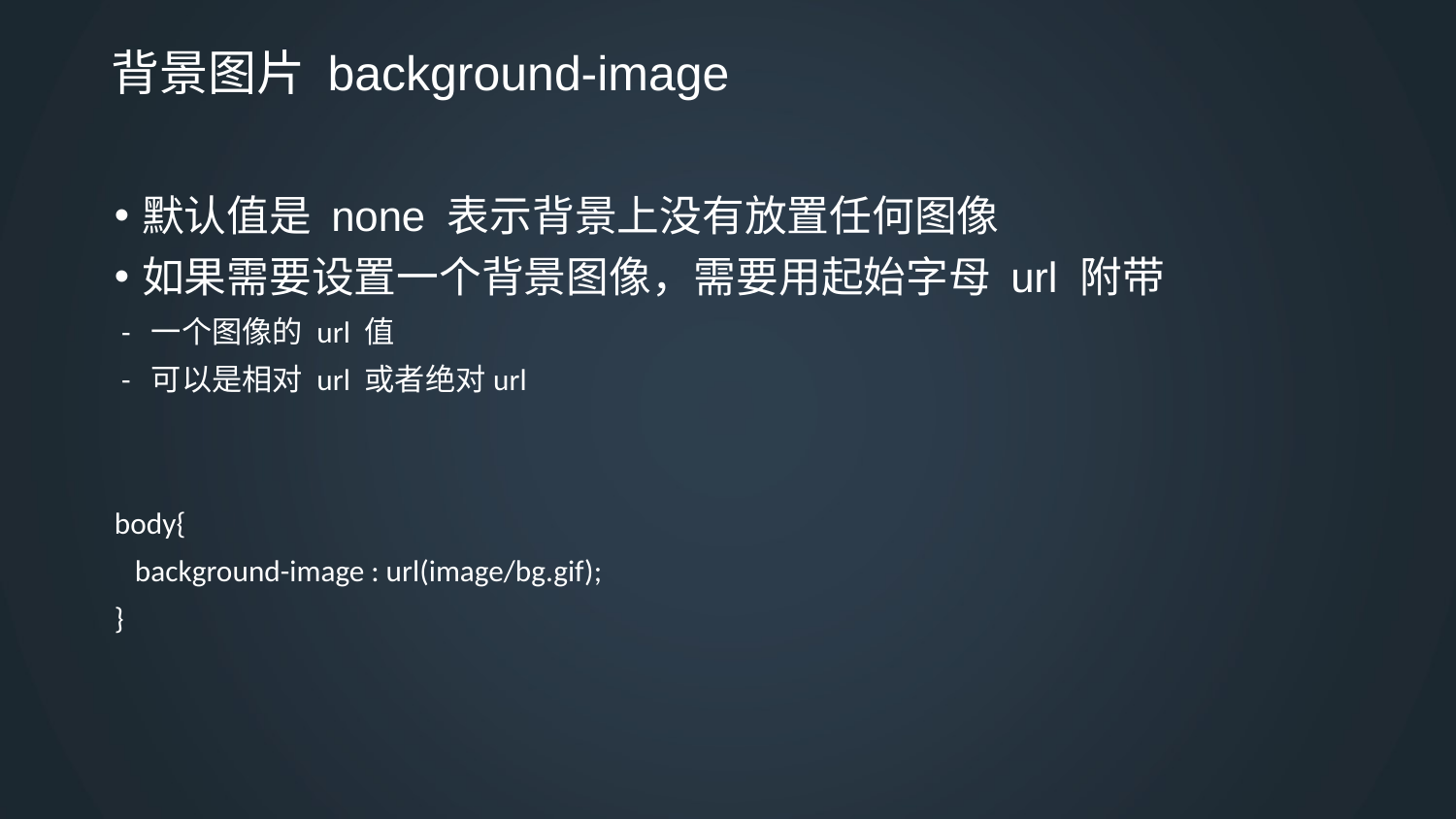

# 背景图片 background-image
默认值是 none 表示背景上没有放置任何图像
如果需要设置一个背景图像，需要用起始字母 url 附带
 -  一个图像的 url 值
 -  可以是相对 url 或者绝对url

body{
   background-image : url(image/bg.gif);
}